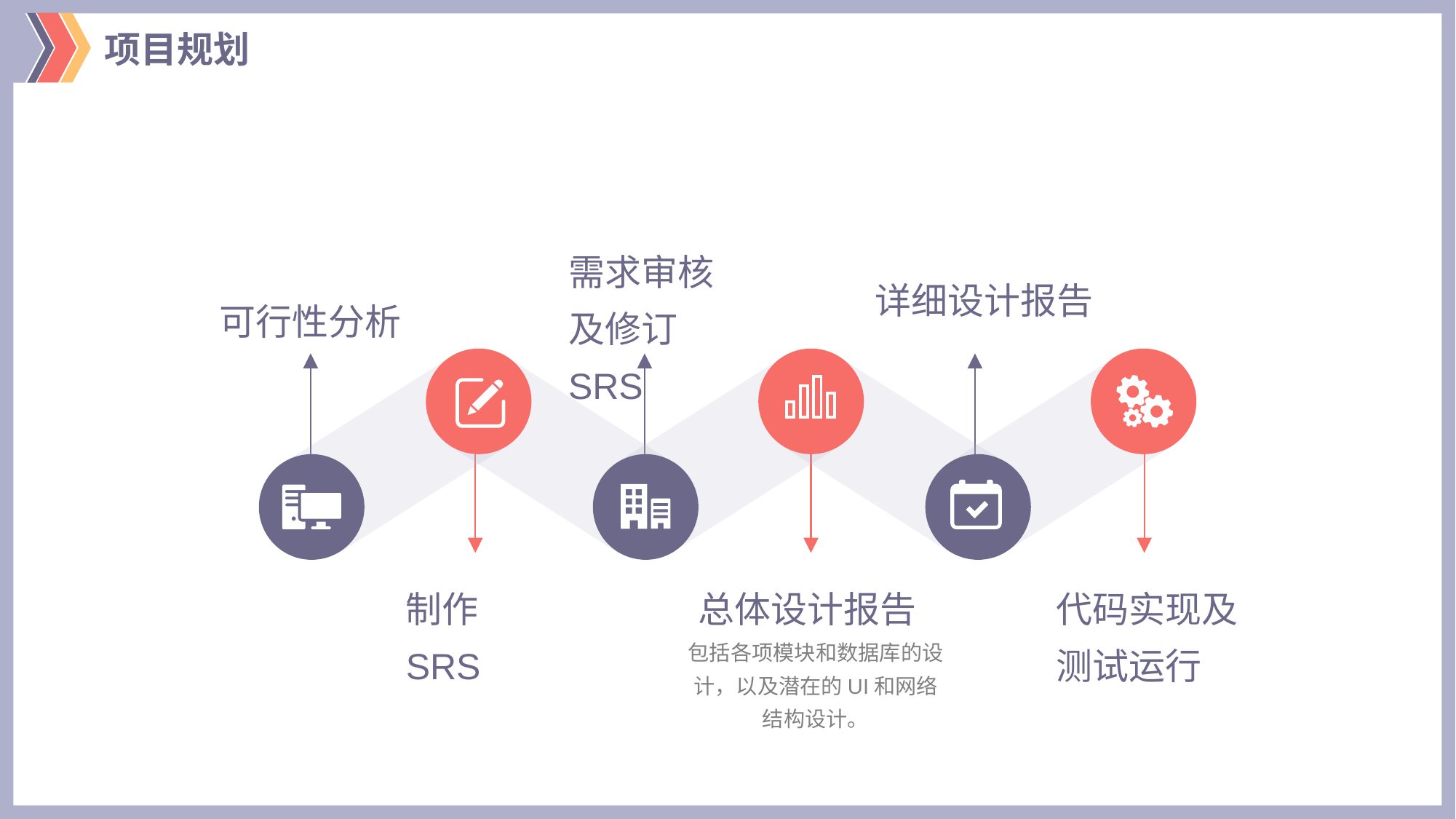

项目规划
需求审核及修订SRS
详细设计报告
可行性分析

制作SRS

总体设计报告
包括各项模块和数据库的设计，以及潜在的UI和网络结构设计。
代码实现及测试运行